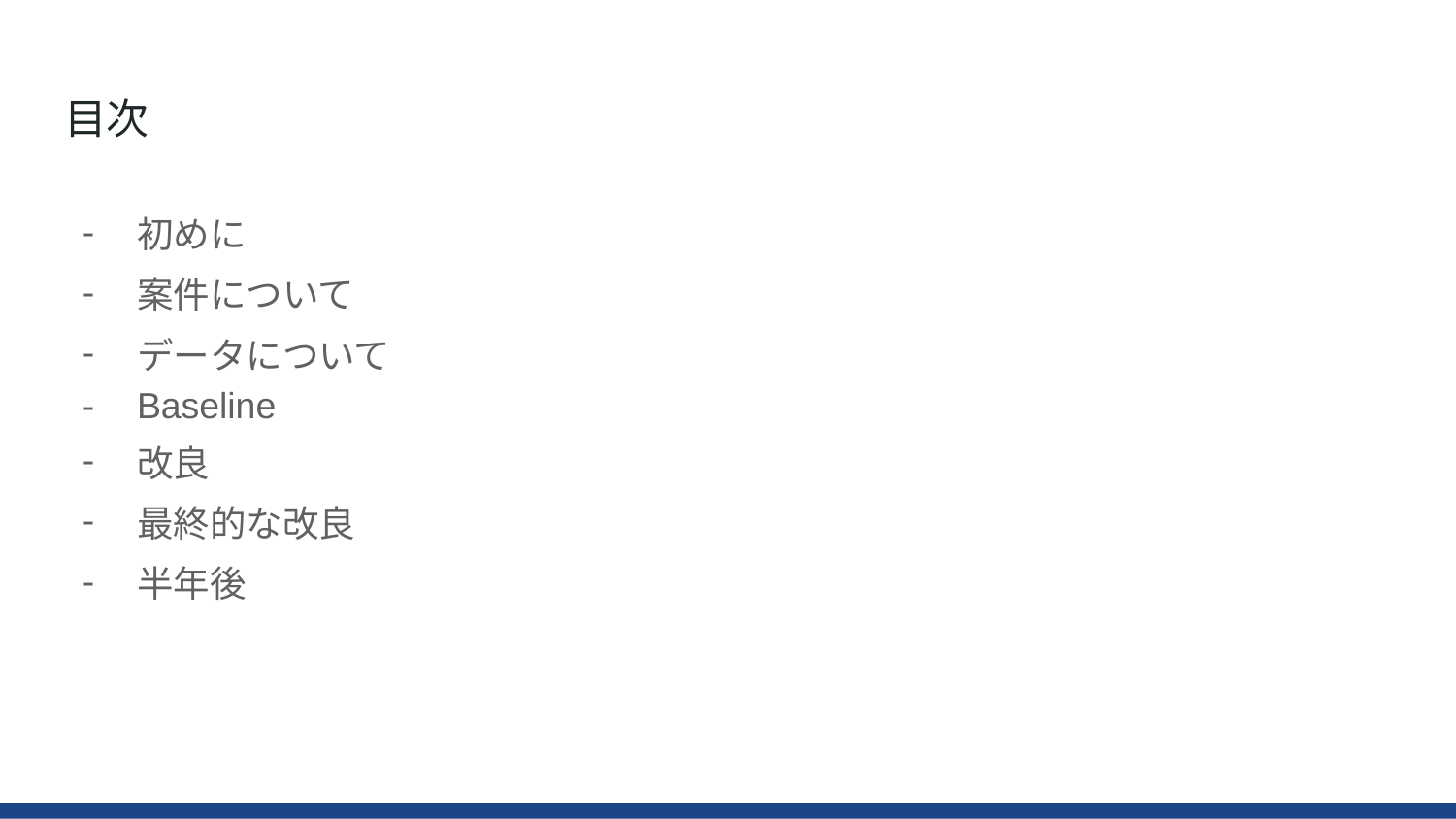

# 目次
初めに
案件について
データについて
Baseline
改良
最終的な改良
半年後